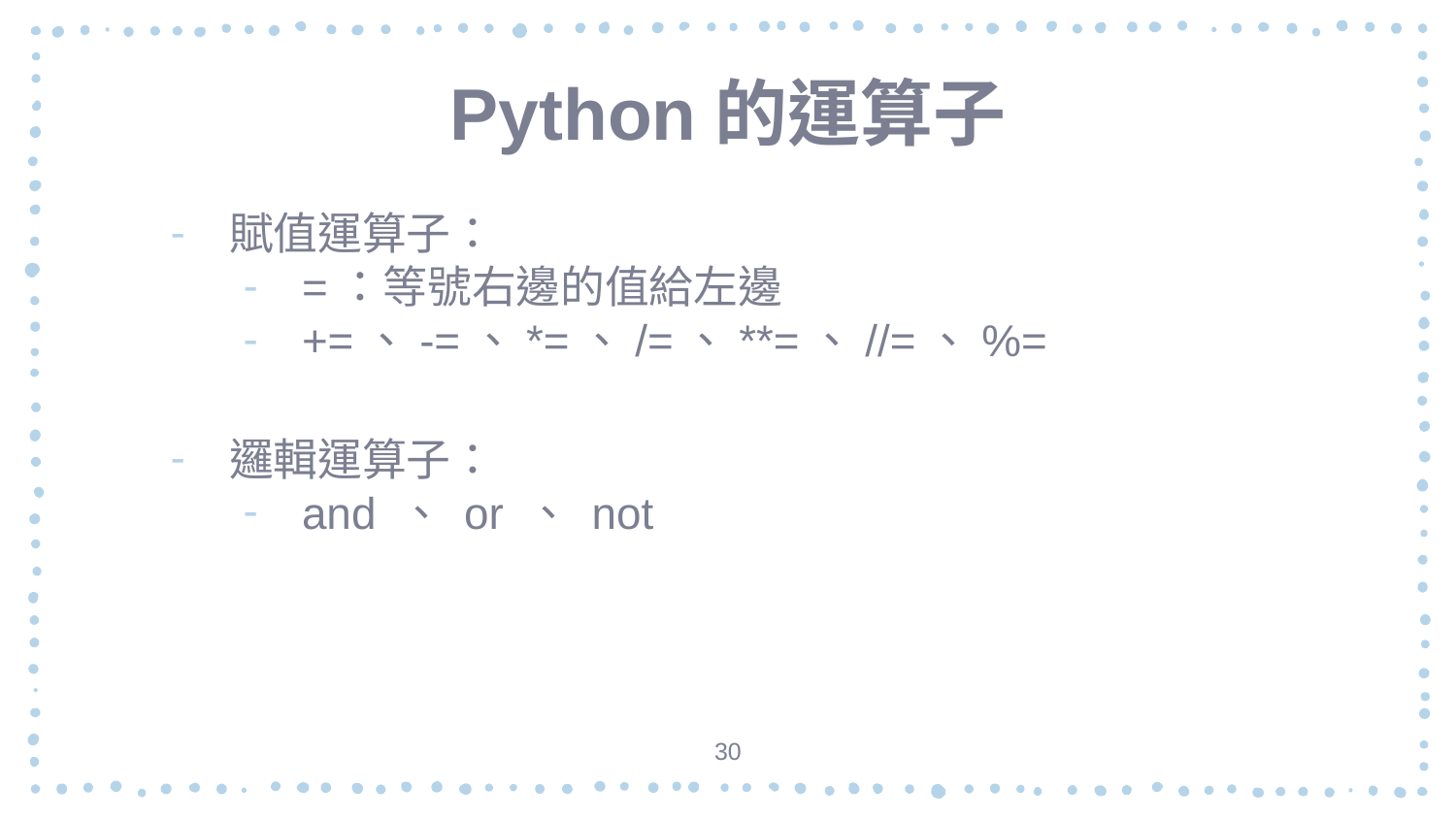

# Python的運算子
賦值運算子：
=：等號右邊的值給左邊
+=、-=、*=、/=、**=、//=、%=

邏輯運算子：
and 、 or 、 not

30